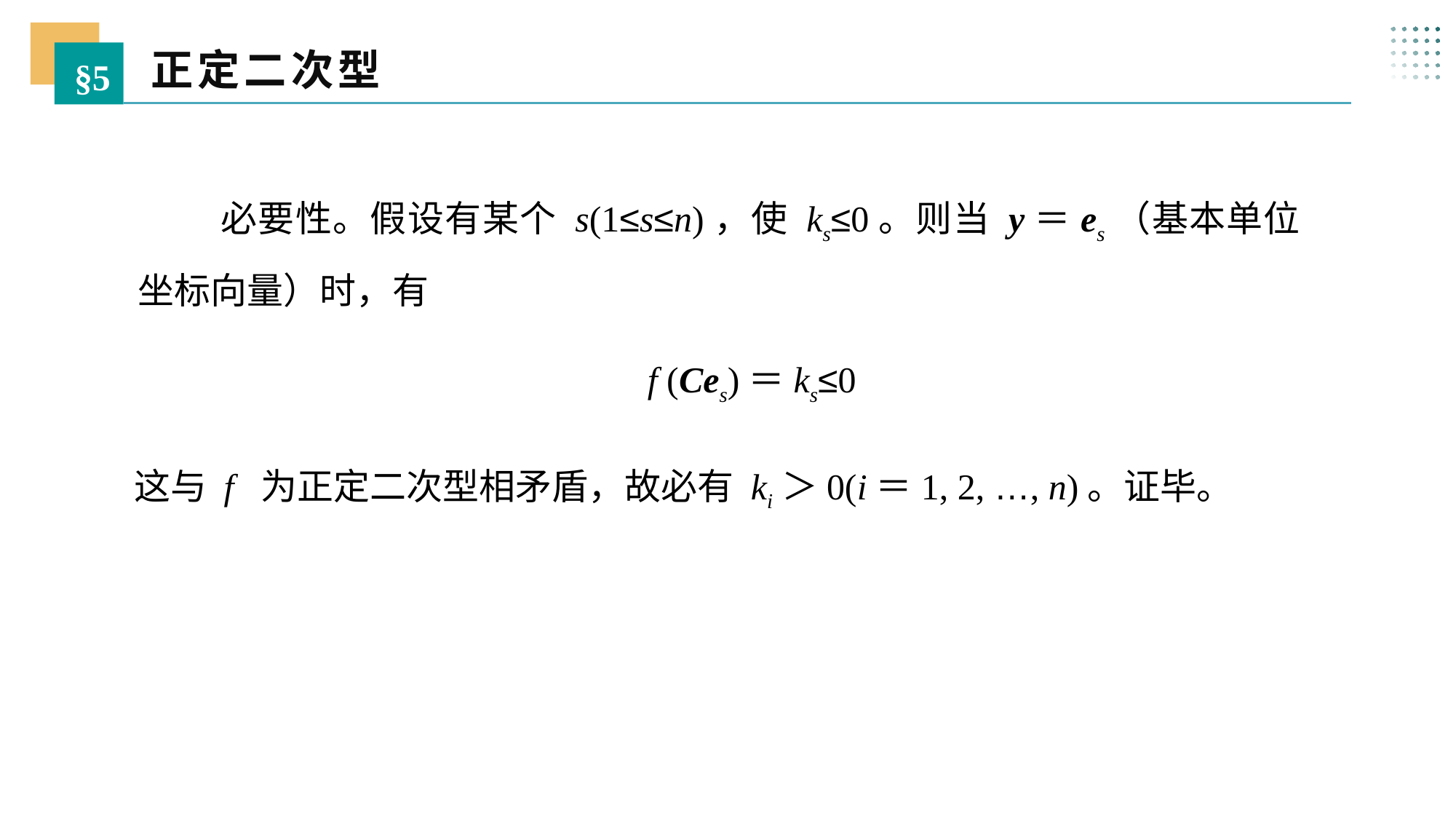

正定二次型
§5
        必要性。假设有某个 s(1≤s≤n)，使 ks≤0。则当 y＝es（基本单位坐标向量）时，有
f (Ces)＝ks≤0
这与 f  为正定二次型相矛盾，故必有 ki＞0(i＝1, 2, …, n)。证毕。